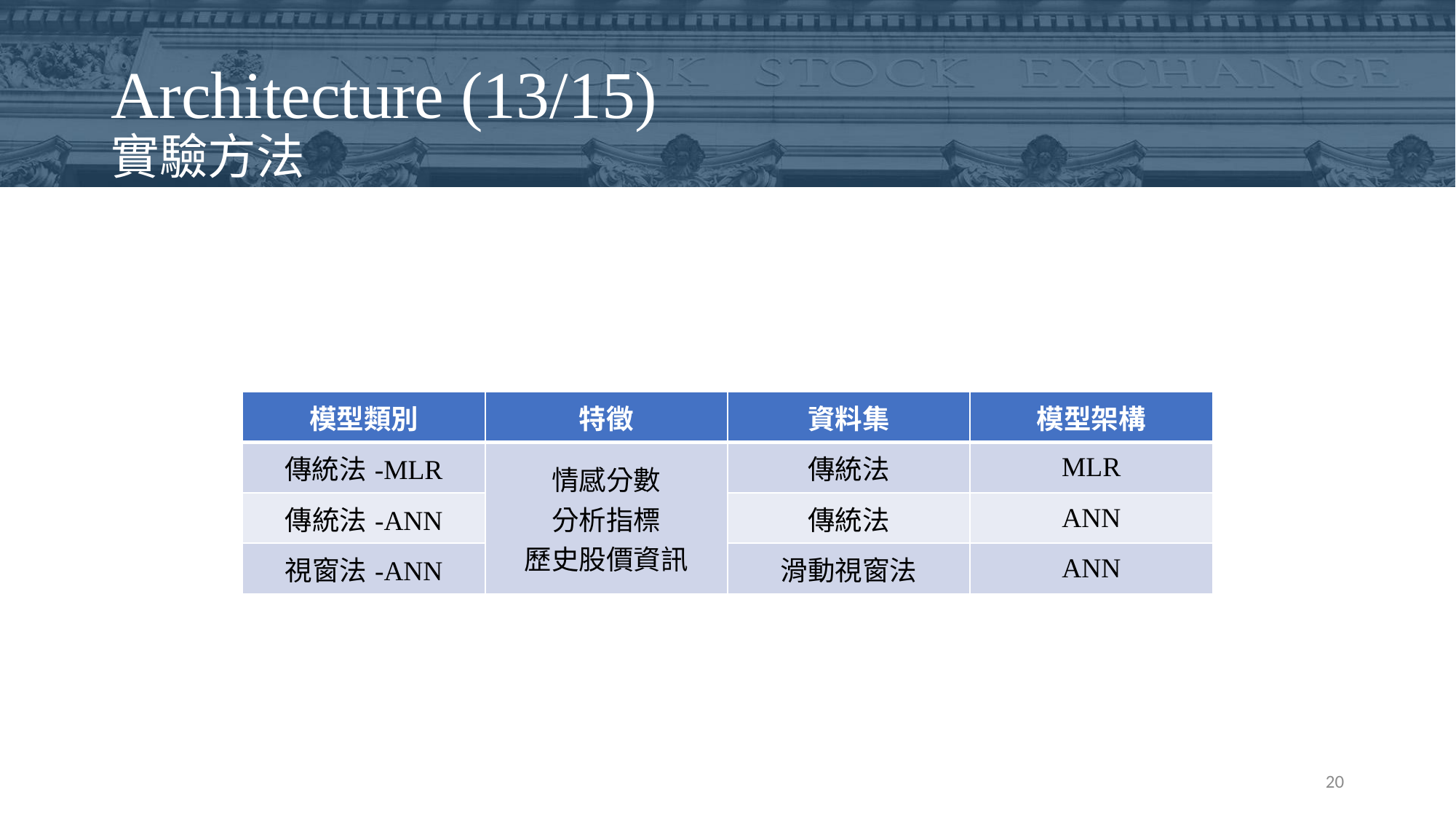

# Architecture (13/15) 實驗方法
| 模型類別 | 特徵 | 資料集 | 模型架構 |
| --- | --- | --- | --- |
| 傳統法-MLR | 情感分數 分析指標 歷史股價資訊 | 傳統法 | MLR |
| 傳統法-ANN |  | 傳統法 | ANN |
| 視窗法-ANN |  | 滑動視窗法 | ANN |
20